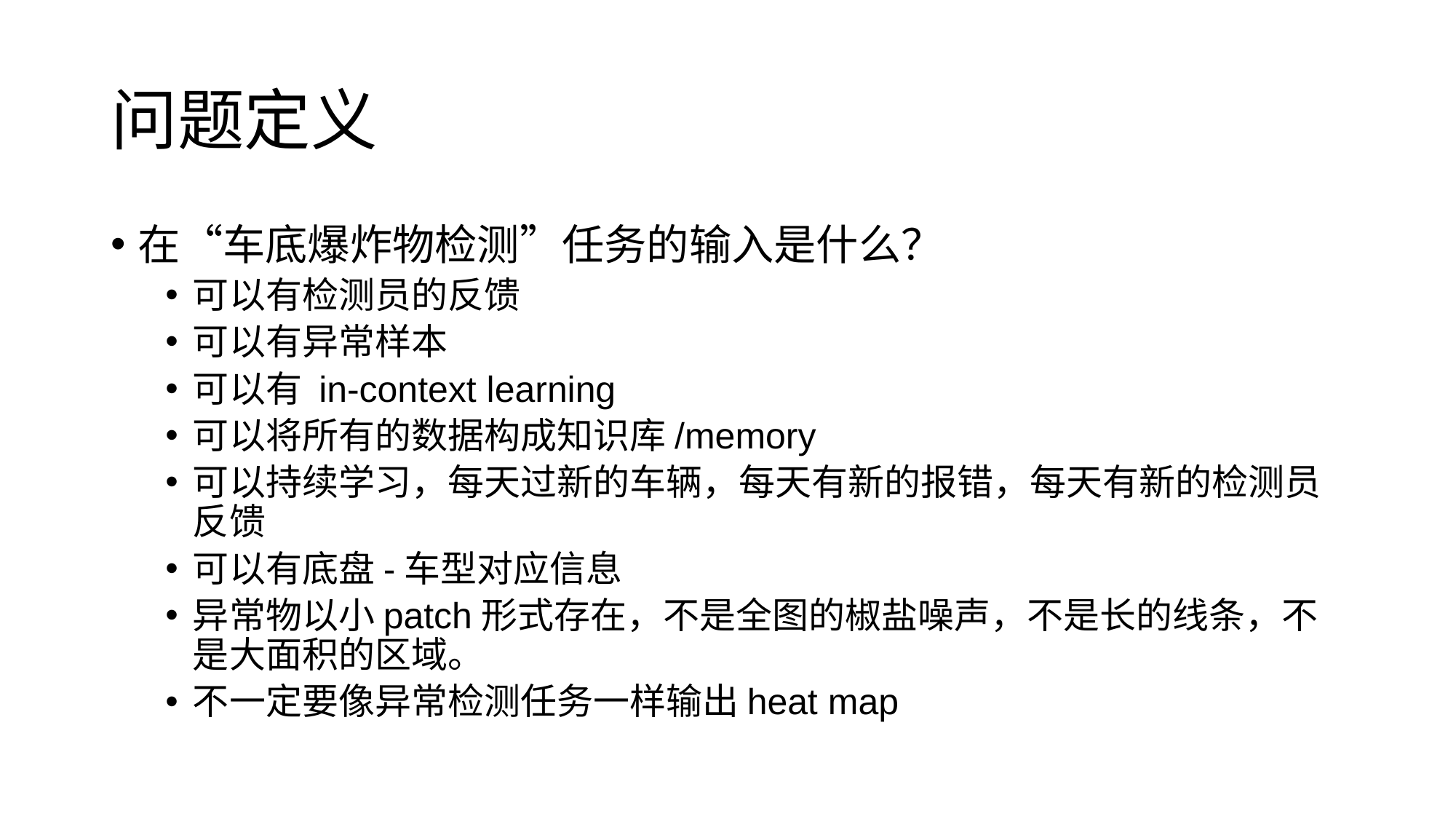

# 问题定义
在“车底爆炸物检测”任务的输入是什么？
可以有检测员的反馈
可以有异常样本
可以有 in-context learning
可以将所有的数据构成知识库/memory
可以持续学习，每天过新的车辆，每天有新的报错，每天有新的检测员反馈
可以有底盘-车型对应信息
异常物以小patch形式存在，不是全图的椒盐噪声，不是长的线条，不是大面积的区域。
不一定要像异常检测任务一样输出heat map